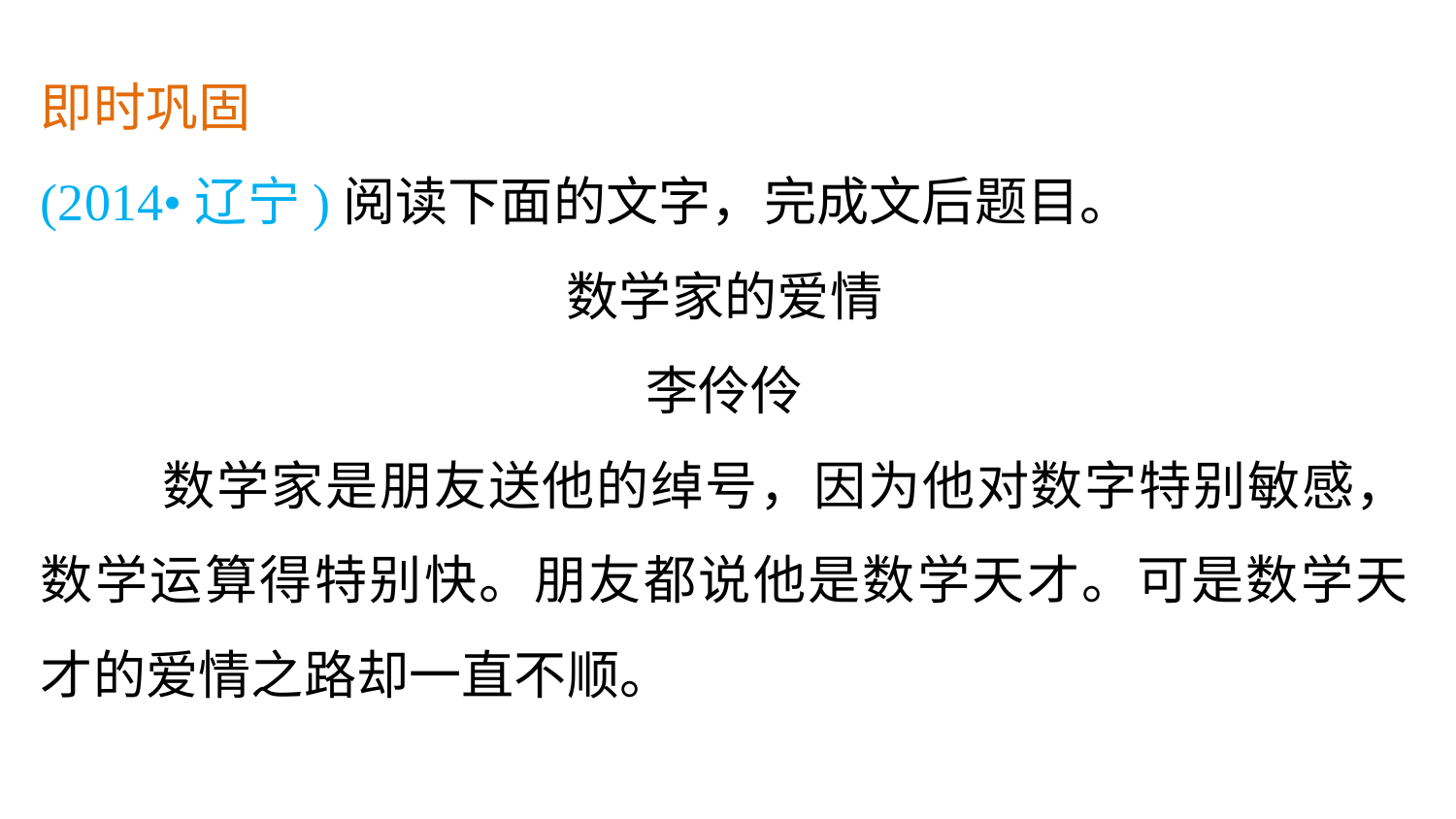

即时巩固
(2014•辽宁)阅读下面的文字，完成文后题目。
数学家的爱情
李伶伶
        数学家是朋友送他的绰号，因为他对数字特别敏感，数学运算得特别快。朋友都说他是数学天才。可是数学天才的爱情之路却一直不顺。